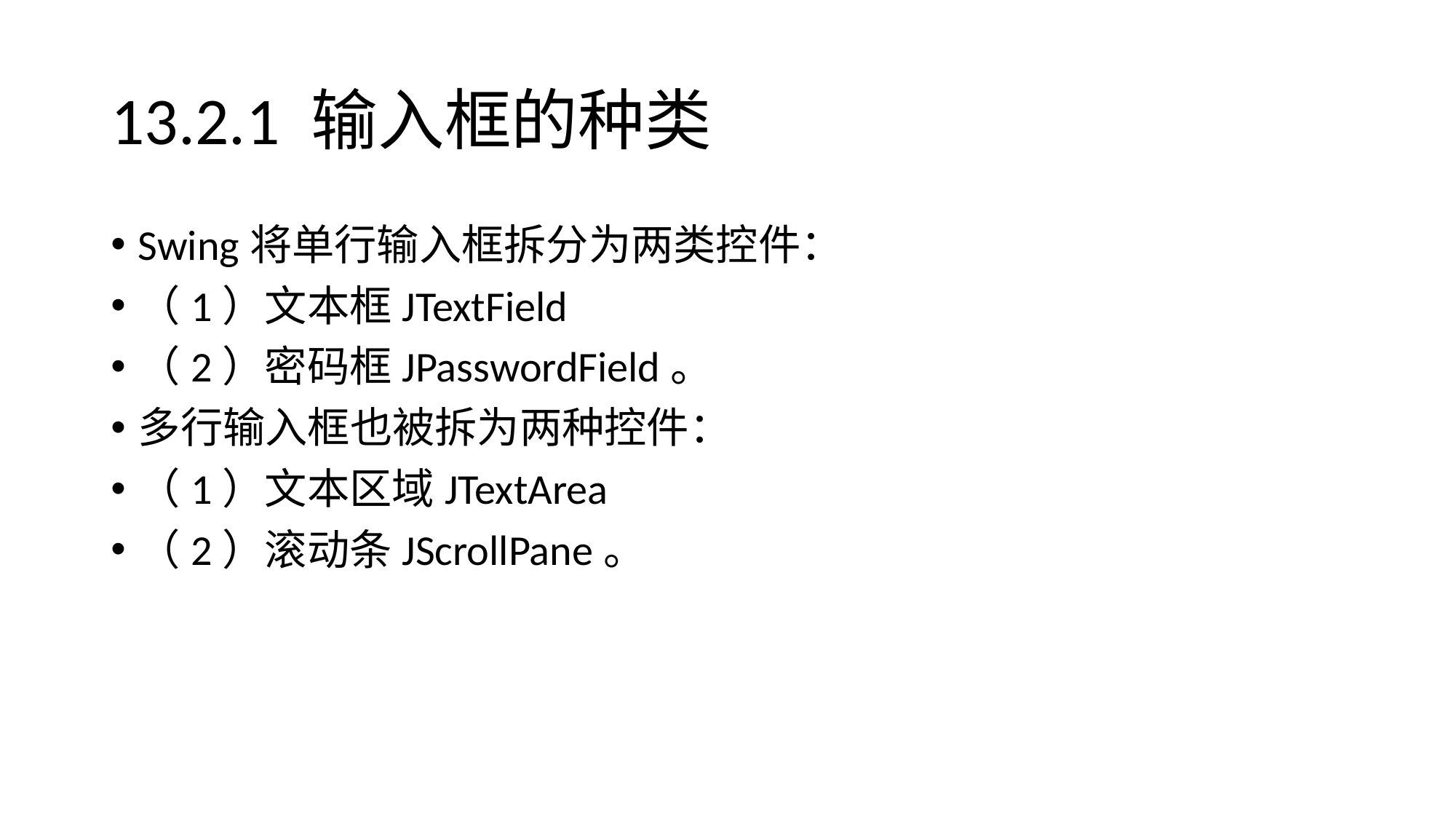

# 13.2.1 输入框的种类
Swing将单行输入框拆分为两类控件：
（1）文本框JTextField
（2）密码框JPasswordField。
多行输入框也被拆为两种控件：
（1）文本区域JTextArea
（2）滚动条JScrollPane。